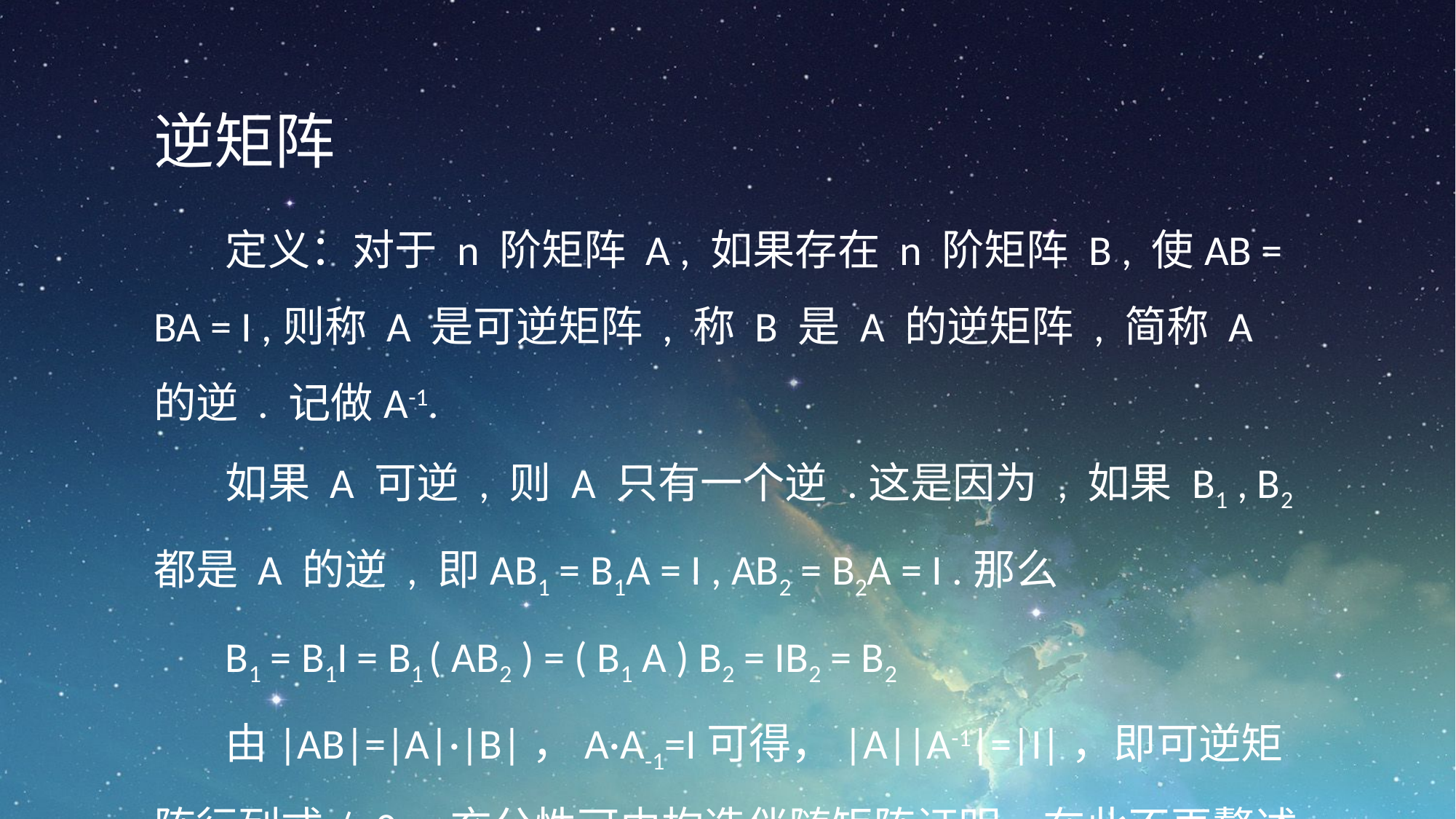

逆矩阵
定义：对于 n 阶矩阵 A , 如果存在 n 阶矩阵 B , 使AB = BA = I ,则称 A 是可逆矩阵 , 称 B 是 A 的逆矩阵 , 简称 A 的逆 . 记做A-1.
如果 A 可逆 , 则 A 只有一个逆 .这是因为 , 如果 B1 , B2 都是 A 的逆 , 即AB1 = B1A = I , AB2 = B2A = I .那么
B1 = B1I = B1 ( AB2 ) = ( B1 A ) B2 = IB2 = B2
由|AB|=|A|·|B|，A·A-1=I可得，|A||A-1|=|I|，即可逆矩阵行列式≠0，充分性可由构造伴随矩阵证明，在此不再赘述。
至此，我们拥有了矩阵的“除法”.